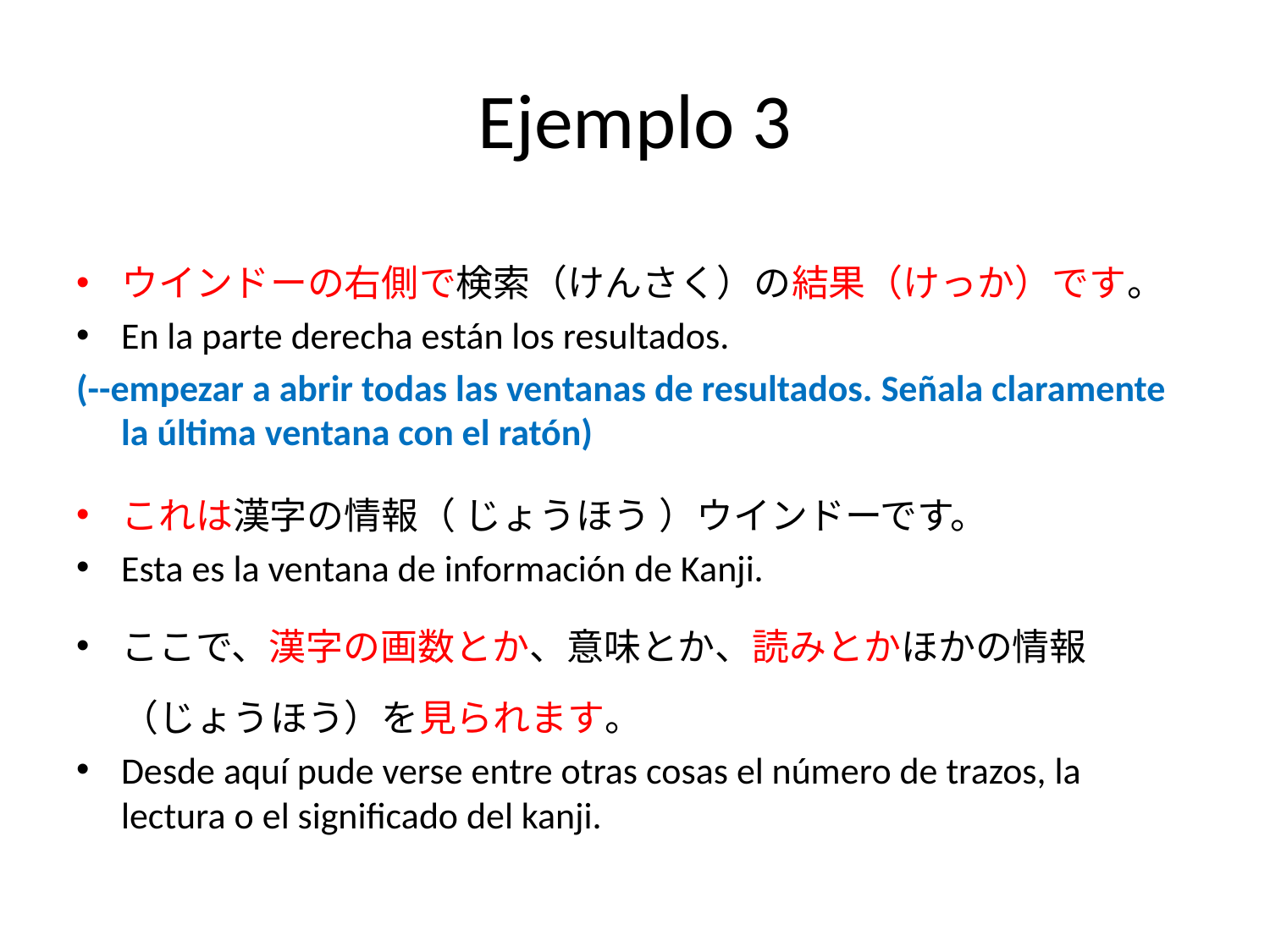

# Ejemplo 3
ウインドーの右側で検索（けんさく）の結果（けっか）です。
En la parte derecha están los resultados.
(--empezar a abrir todas las ventanas de resultados. Señala claramente la última ventana con el ratón)
これは漢字の情報（ じょうほう ）ウインドーです。
Esta es la ventana de información de Kanji.
ここで、漢字の画数とか、意味とか、読みとかほかの情報（じょうほう）を見られます。
Desde aquí pude verse entre otras cosas el número de trazos, la lectura o el significado del kanji.